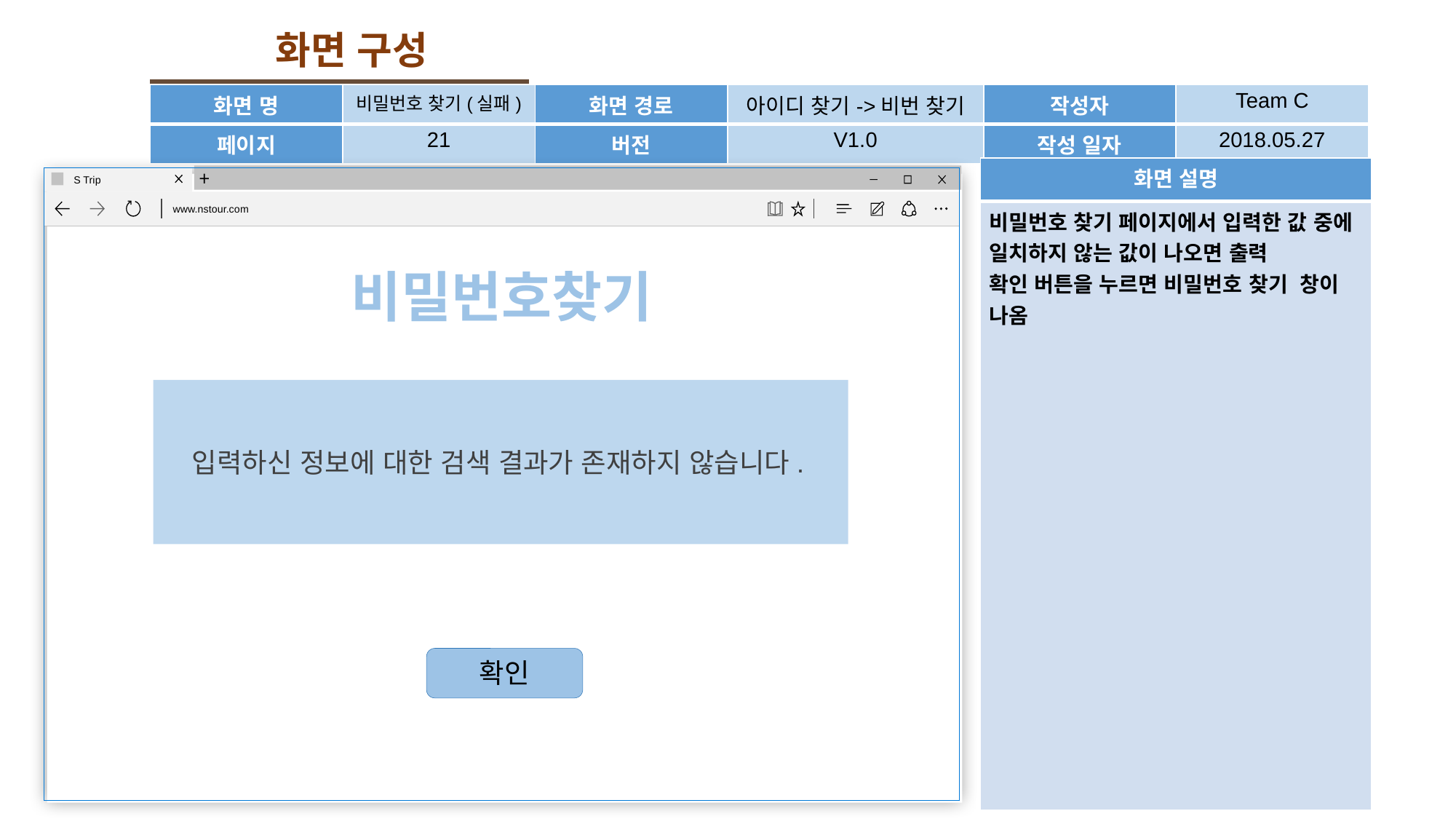

화면 구성
| 화면 명 | 비밀번호 찾기(실패) | 화면 경로 | 아이디 찾기->비번 찾기 | 작성자 | Team C |
| --- | --- | --- | --- | --- | --- |
| 페이지 | 21 | 버전 | V1.0 | 작성 일자 | 2018.05.27 |
| 화면 설명 |
| --- |
| 비밀번호 찾기 페이지에서 입력한 값 중에 일치하지 않는 값이 나오면 출력 확인 버튼을 누르면 비밀번호 찾기 창이 나옴 |

S Trip

www.nstour.com

비밀번호찾기
입력하신 정보에 대한 검색 결과가 존재하지 않습니다.
확인